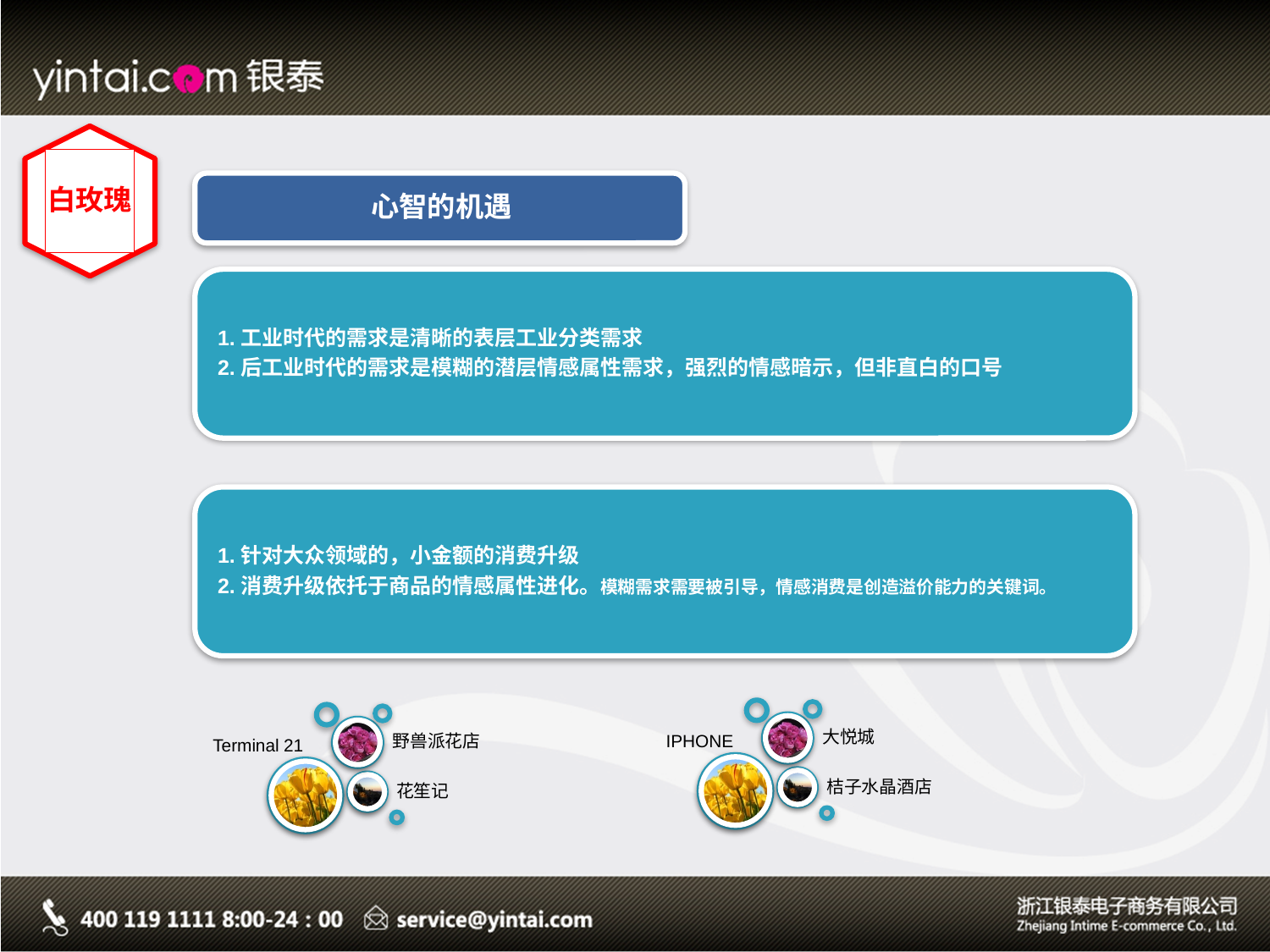

心智的机遇

白玫瑰
1.工业时代的需求是清晰的表层工业分类需求
2.后工业时代的需求是模糊的潜层情感属性需求，强烈的情感暗示，但非直白的口号
1.针对大众领域的，小金额的消费升级
2.消费升级依托于商品的情感属性进化。模糊需求需要被引导，情感消费是创造溢价能力的关键词。
IPHONE
桔子水晶酒店
大悦城
Terminal 21
花笙记
野兽派花店